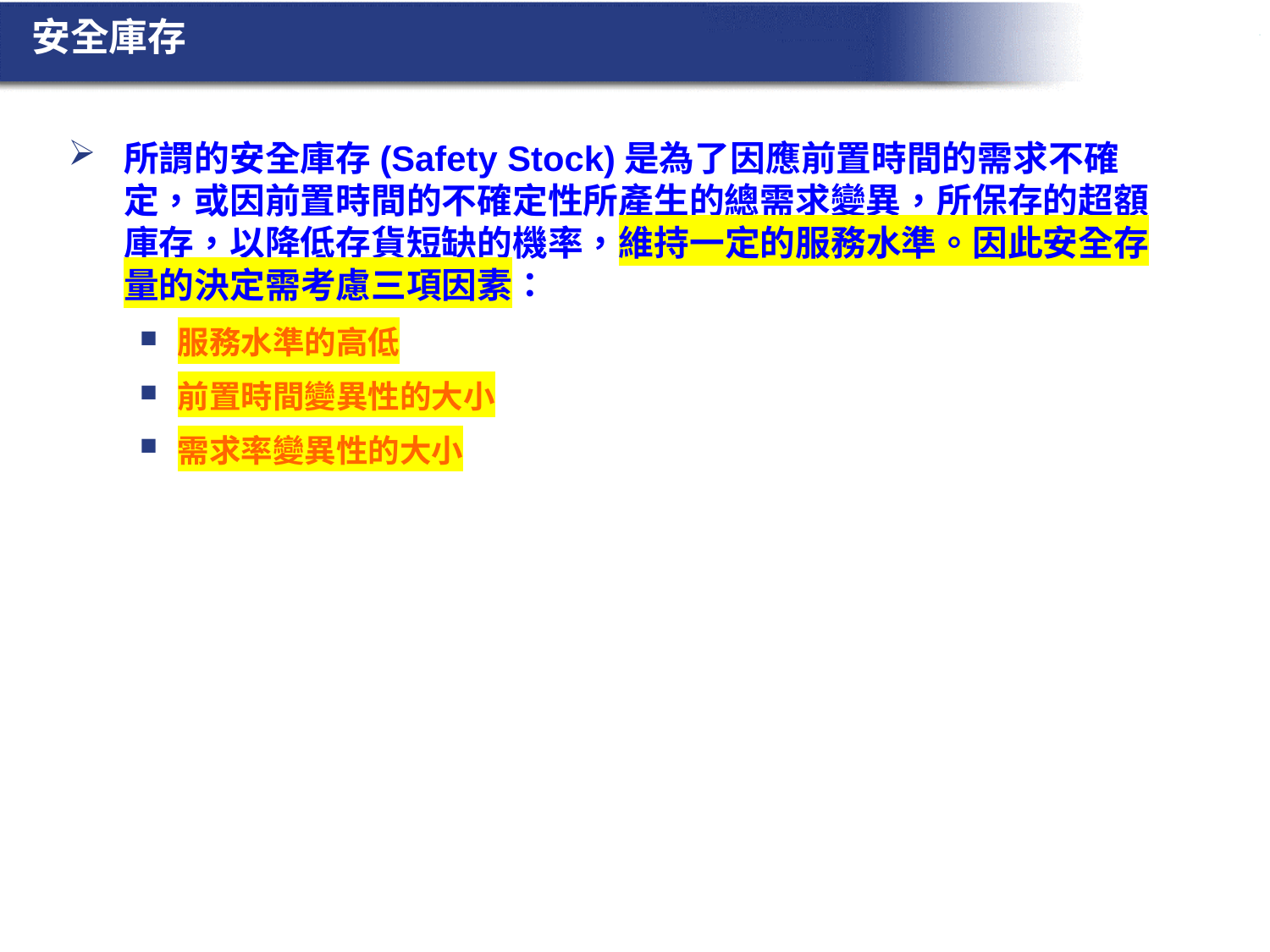

# 安全庫存
所謂的安全庫存(Safety Stock)是為了因應前置時間的需求不確定，或因前置時間的不確定性所產生的總需求變異，所保存的超額庫存，以降低存貨短缺的機率，維持一定的服務水準。因此安全存量的決定需考慮三項因素：
服務水準的高低
前置時間變異性的大小
需求率變異性的大小